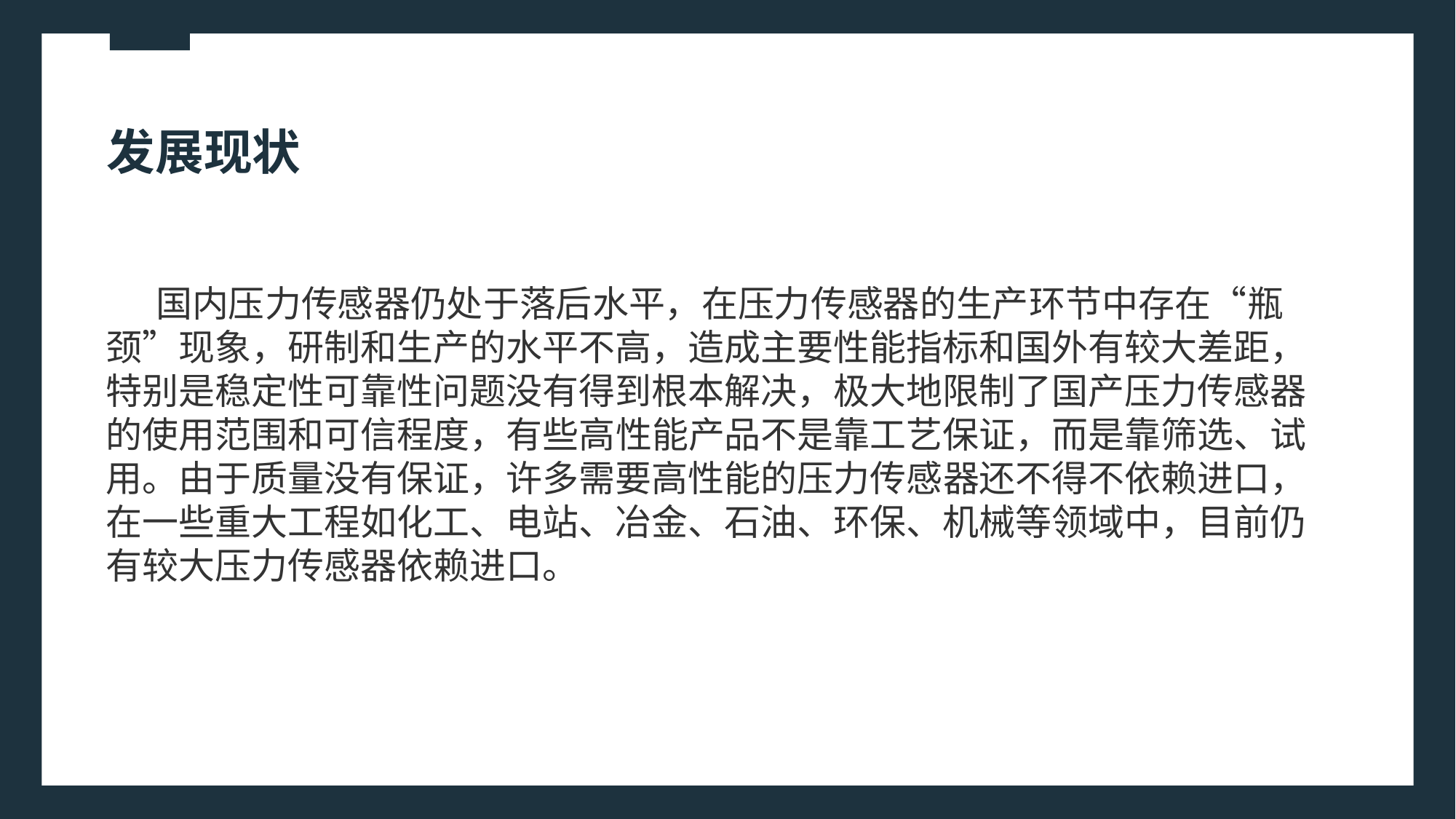

发展现状
     国内压力传感器仍处于落后水平，在压力传感器的生产环节中存在“瓶颈”现象，研制和生产的水平不高，造成主要性能指标和国外有较大差距，特别是稳定性可靠性问题没有得到根本解决，极大地限制了国产压力传感器的使用范围和可信程度，有些高性能产品不是靠工艺保证，而是靠筛选、试用。由于质量没有保证，许多需要高性能的压力传感器还不得不依赖进口，在一些重大工程如化工、电站、冶金、石油、环保、机械等领域中，目前仍有较大压力传感器依赖进口。